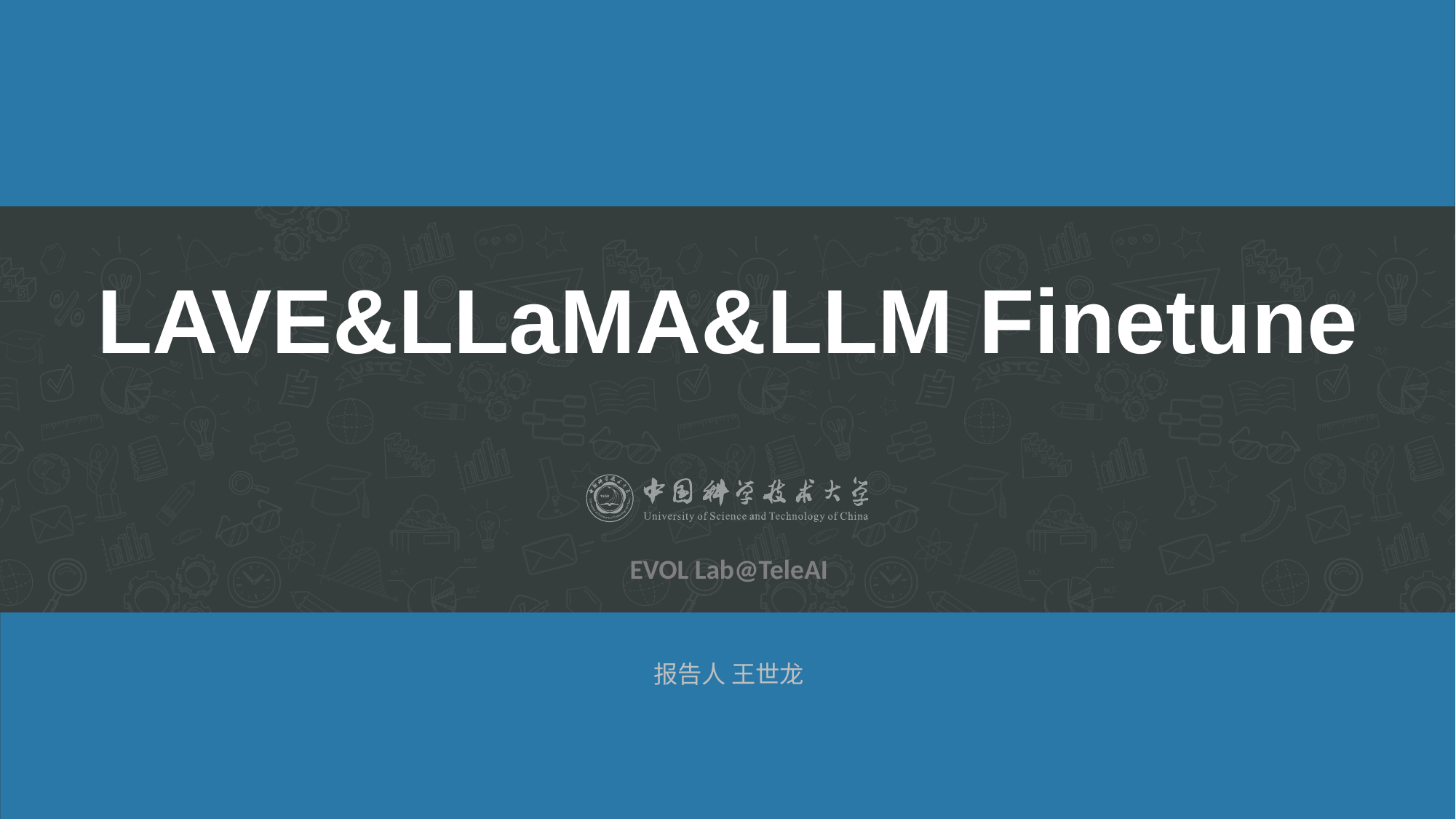

# LAVE&LLaMA&LLM Finetune
EVOL Lab@TeleAI
报告人 王世龙